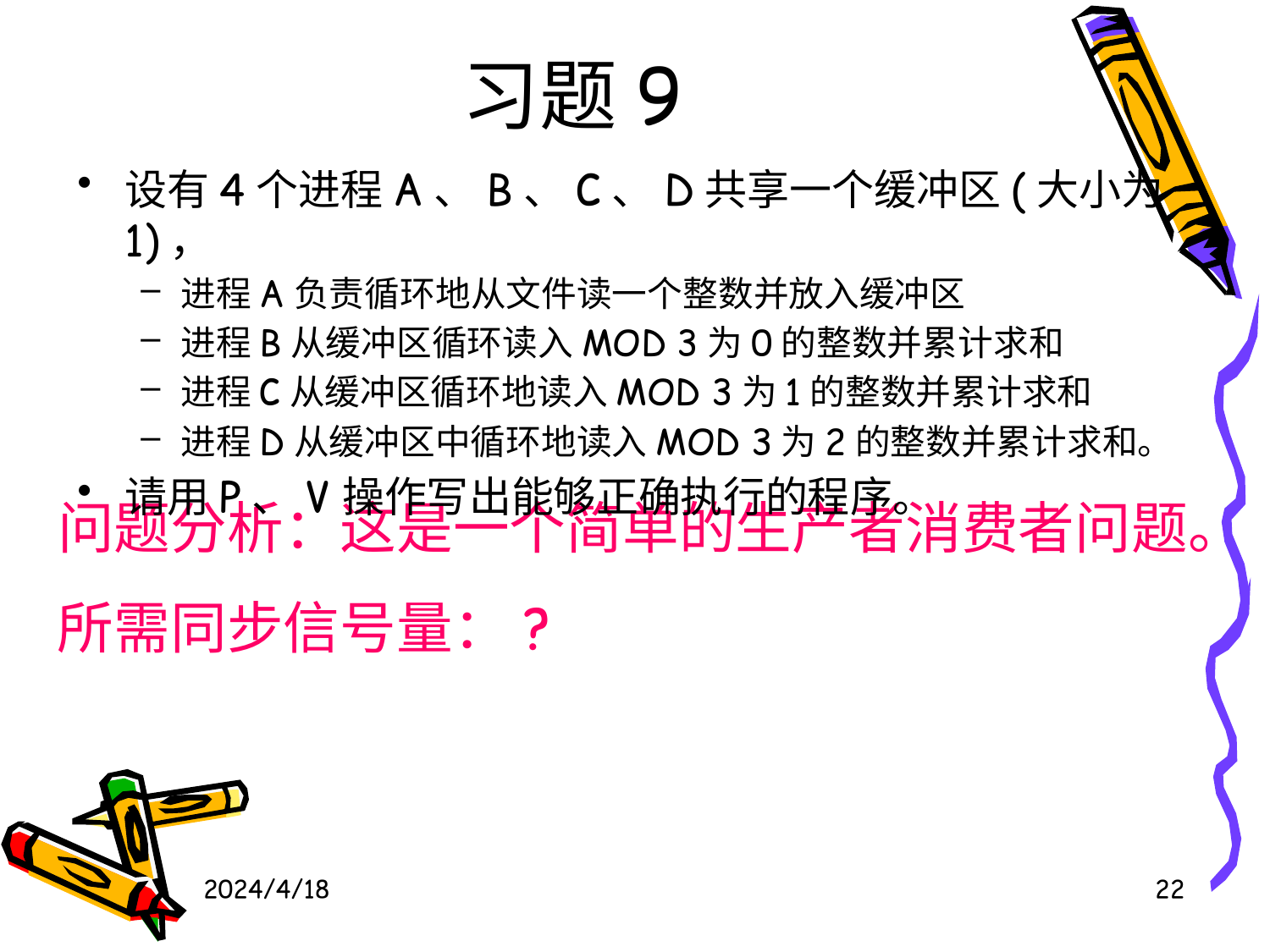

# 习题9
设有4个进程A、B、C、D共享一个缓冲区(大小为1)，
进程A负责循环地从文件读一个整数并放入缓冲区
进程B从缓冲区循环读入MOD 3为0的整数并累计求和
进程C从缓冲区循环地读入MOD 3为1的整数并累计求和
进程D从缓冲区中循环地读入MOD 3为2的整数并累计求和。
请用P、V操作写出能够正确执行的程序。
问题分析：这是一个简单的生产者消费者问题。
所需同步信号量：?
2024/4/18
22